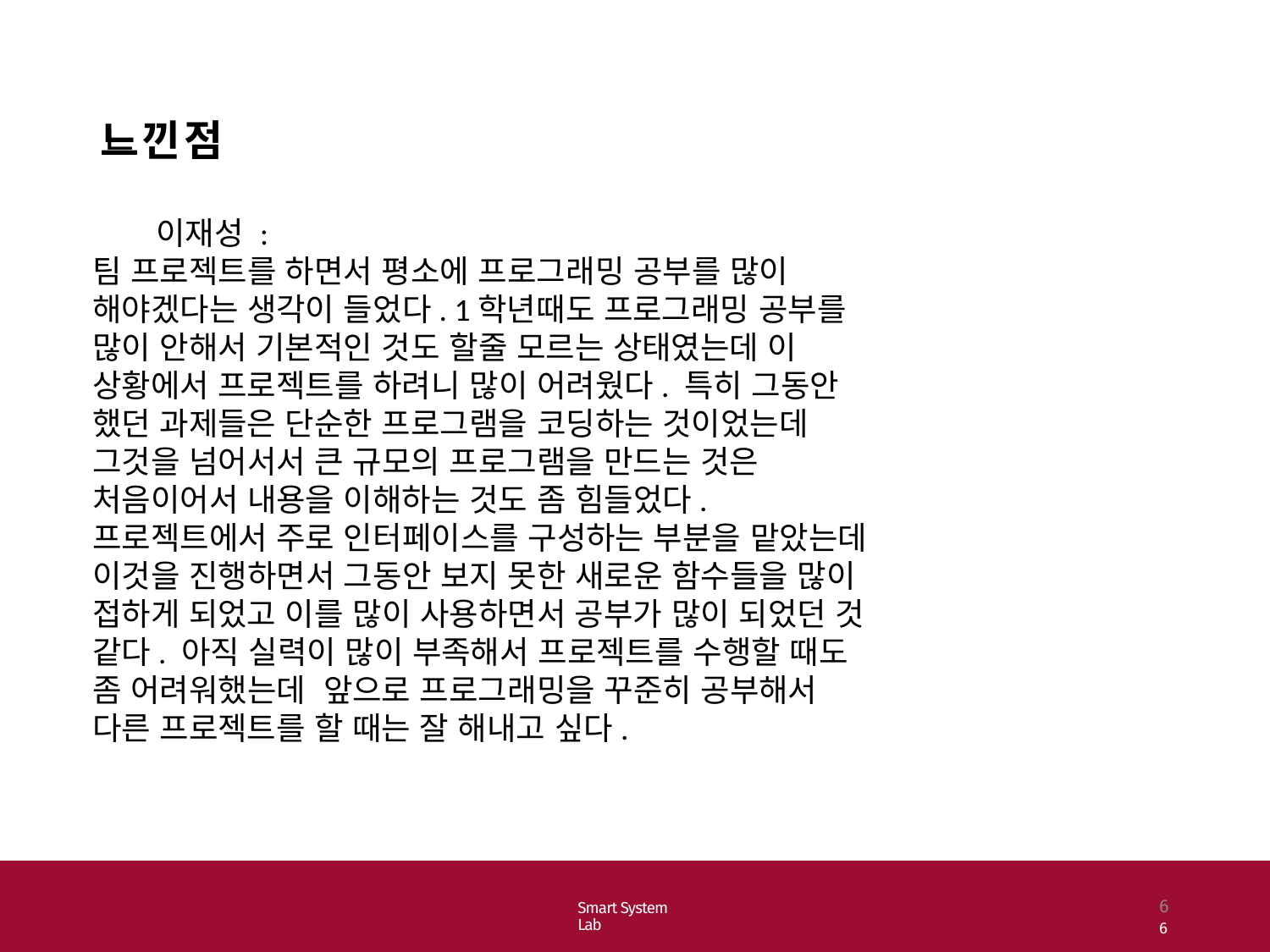

# ㄴ
느낀점
이재성 :
팀 프로젝트를 하면서 평소에 프로그래밍 공부를 많이 해야겠다는 생각이 들었다. 1학년때도 프로그래밍 공부를 많이 안해서 기본적인 것도 할줄 모르는 상태였는데 이 상황에서 프로젝트를 하려니 많이 어려웠다. 특히 그동안 했던 과제들은 단순한 프로그램을 코딩하는 것이었는데 그것을 넘어서서 큰 규모의 프로그램을 만드는 것은 처음이어서 내용을 이해하는 것도 좀 힘들었다.
프로젝트에서 주로 인터페이스를 구성하는 부분을 맡았는데 이것을 진행하면서 그동안 보지 못한 새로운 함수들을 많이 접하게 되었고 이를 많이 사용하면서 공부가 많이 되었던 것 같다. 아직 실력이 많이 부족해서 프로젝트를 수행할 때도 좀 어려워했는데  앞으로 프로그래밍을 꾸준히 공부해서 다른 프로젝트를 할 때는 잘 해내고 싶다.

66
Smart System Lab